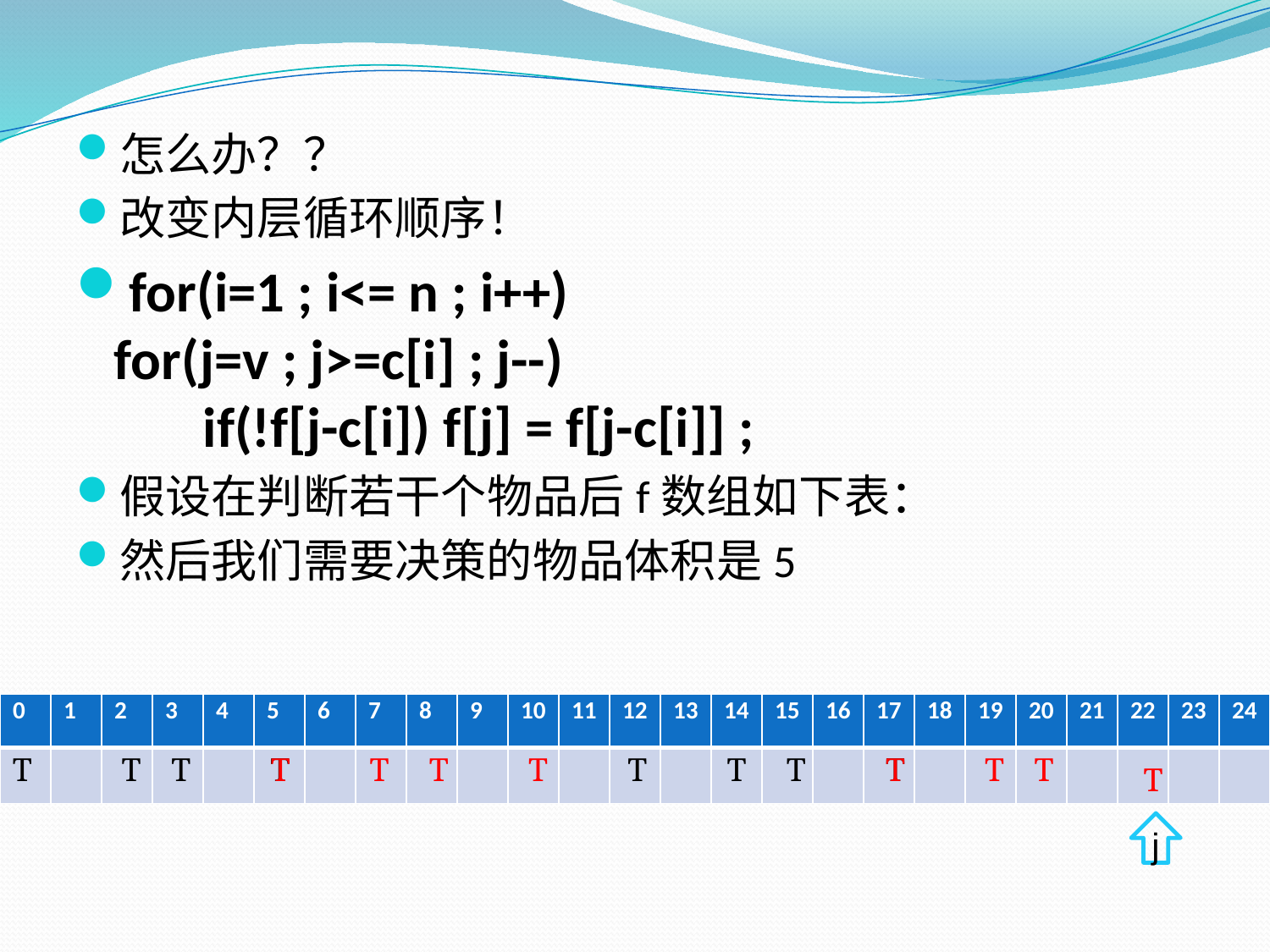

怎么办？？
改变内层循环顺序！
for(i=1 ; i<= n ; i++)
for(j=v ; j>=c[i] ; j--)
       if(!f[j-c[i]) f[j] = f[j-c[i]] ;
假设在判断若干个物品后f数组如下表：
然后我们需要决策的物品体积是5

| 0 | 1 | 2 | 3 | 4 | 5 | 6 | 7 | 8 | 9 | 10 | 11 | 12 | 13 | 14 | 15 | 16 | 17 | 18 | 19 | 20 | 21 | 22 | 23 | 24 |
| --- | --- | --- | --- | --- | --- | --- | --- | --- | --- | --- | --- | --- | --- | --- | --- | --- | --- | --- | --- | --- | --- | --- | --- | --- |
|  |  |  |  |  |  |  |  |  |  |  |  |  |  |  |  |  |  |  |  |  |  |  |  |  |
T
T
T
T
T
T
T
T
T
T
T
T
T
T
T
T
j